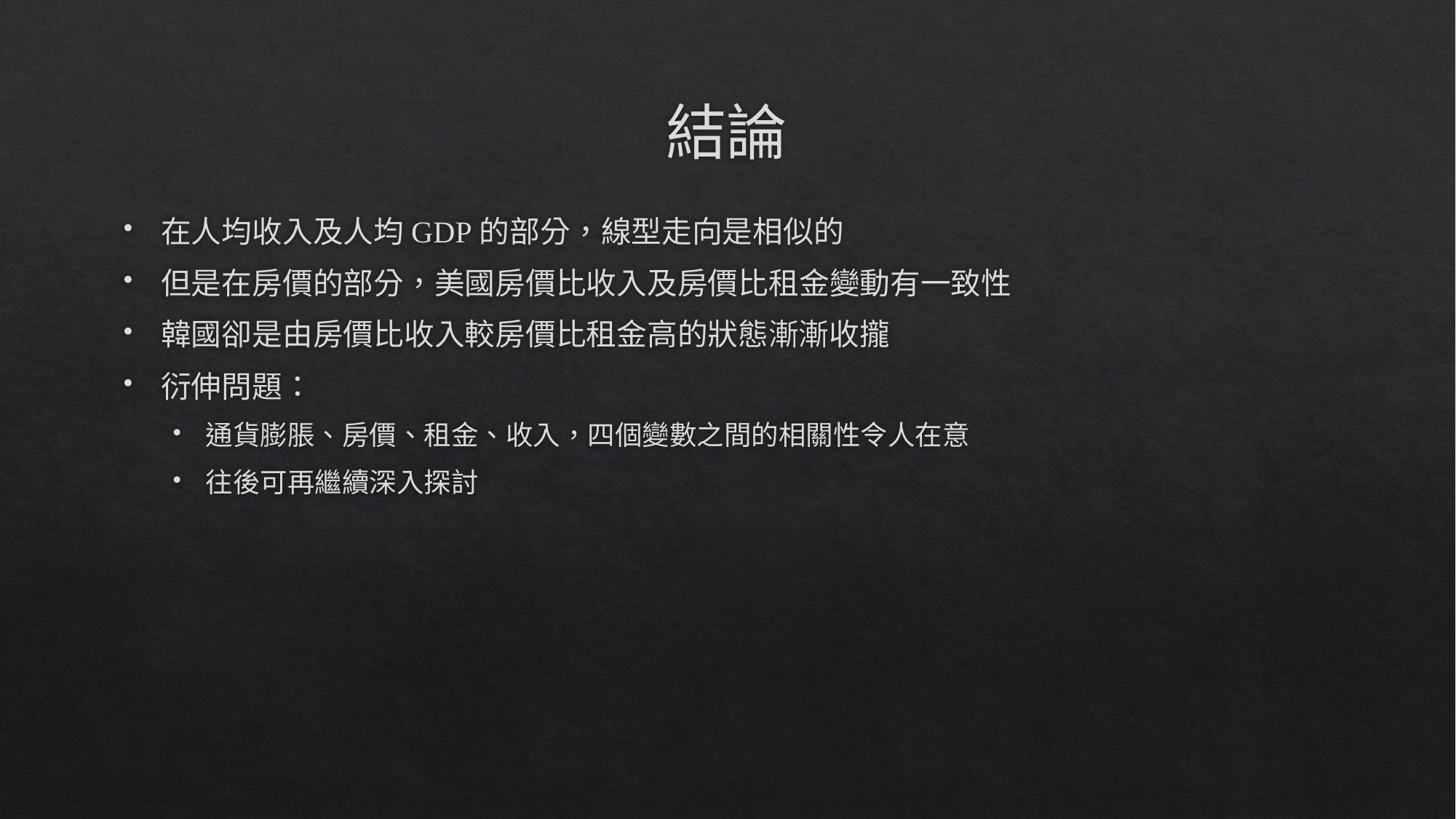

# 結論
在人均收入及人均GDP的部分，線型走向是相似的
但是在房價的部分，美國房價比收入及房價比租金變動有一致性
韓國卻是由房價比收入較房價比租金高的狀態漸漸收攏
衍伸問題：
通貨膨脹、房價、租金、收入，四個變數之間的相關性令人在意
往後可再繼續深入探討